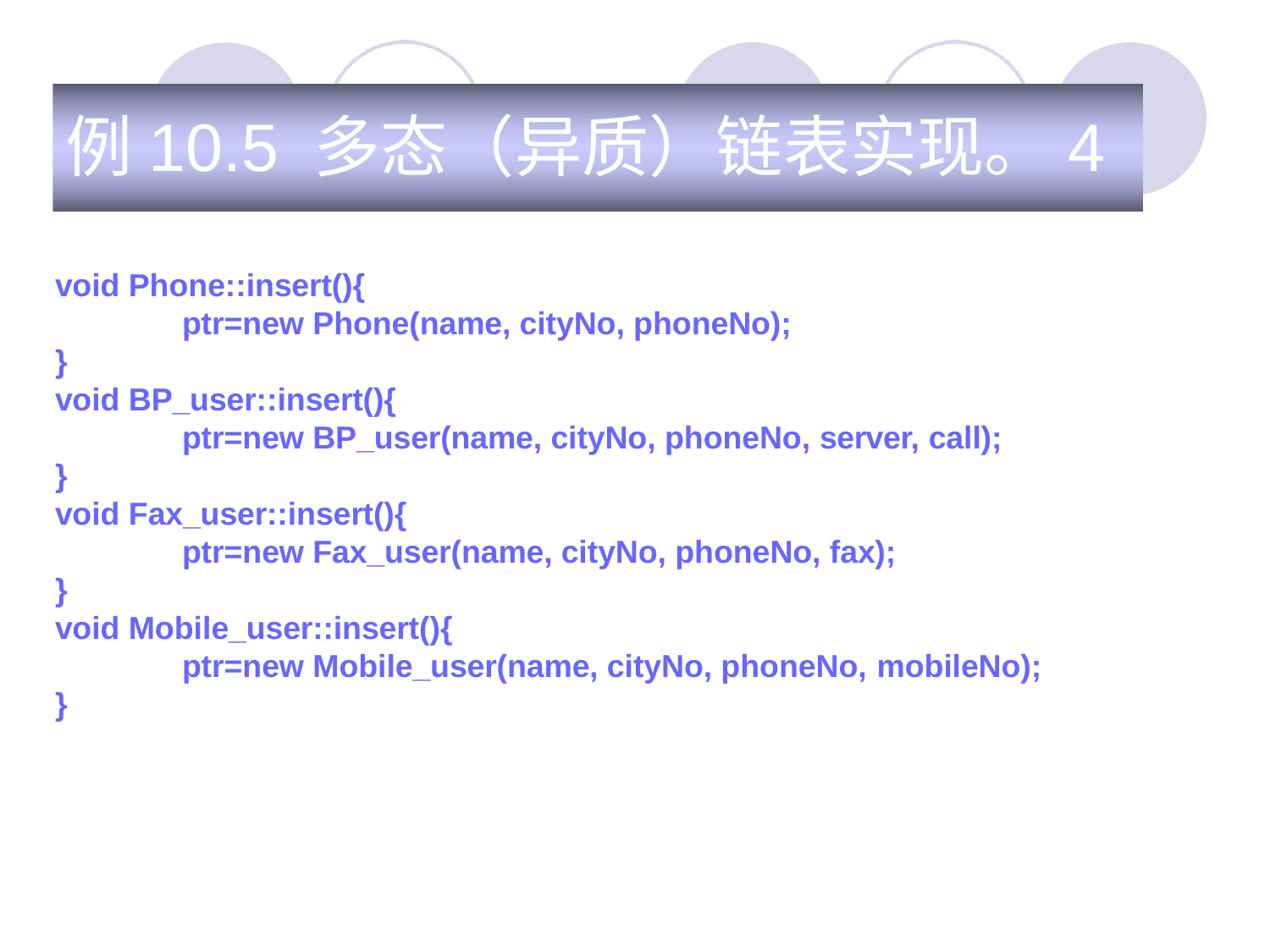

# 例10.5 多态（异质）链表实现。4
void Phone::insert(){
ptr=new Phone(name, cityNo, phoneNo);
}
void BP_user::insert(){
ptr=new BP_user(name, cityNo, phoneNo, server, call);
}
void Fax_user::insert(){
ptr=new Fax_user(name, cityNo, phoneNo, fax);
}
void Mobile_user::insert(){
ptr=new Mobile_user(name, cityNo, phoneNo, mobileNo);
}